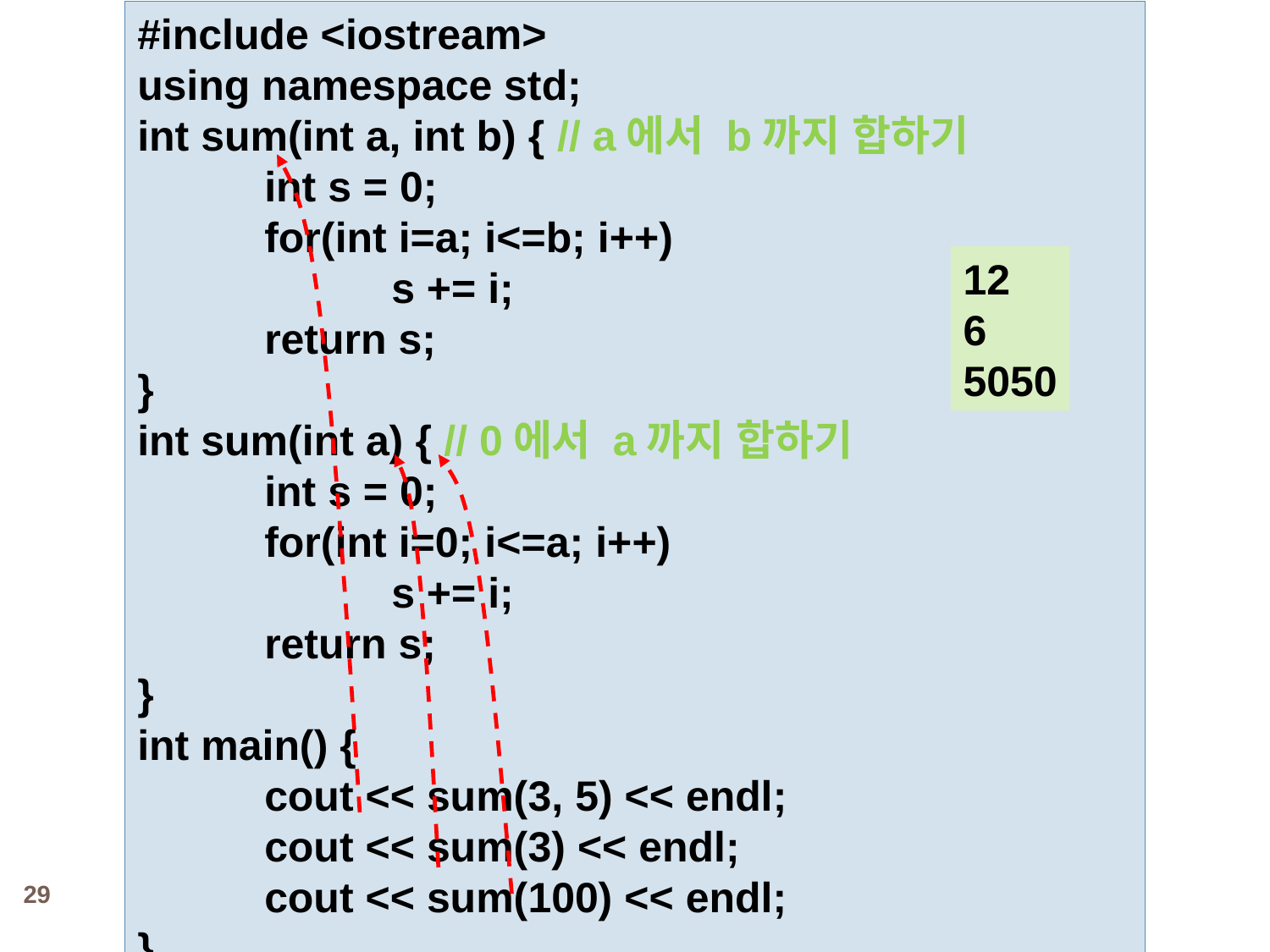

#include <iostream>
using namespace std;
int sum(int a, int b) { // a에서 b까지 합하기
	int s = 0;
	for(int i=a; i<=b; i++)
		s += i;
	return s;
}
int sum(int a) { // 0에서 a까지 합하기
	int s = 0;
	for(int i=0; i<=a; i++)
		s += i;
	return s;
}
int main() {
	cout << sum(3, 5) << endl;
	cout << sum(3) << endl;
	cout << sum(100) << endl;
}

12
6
5050

29